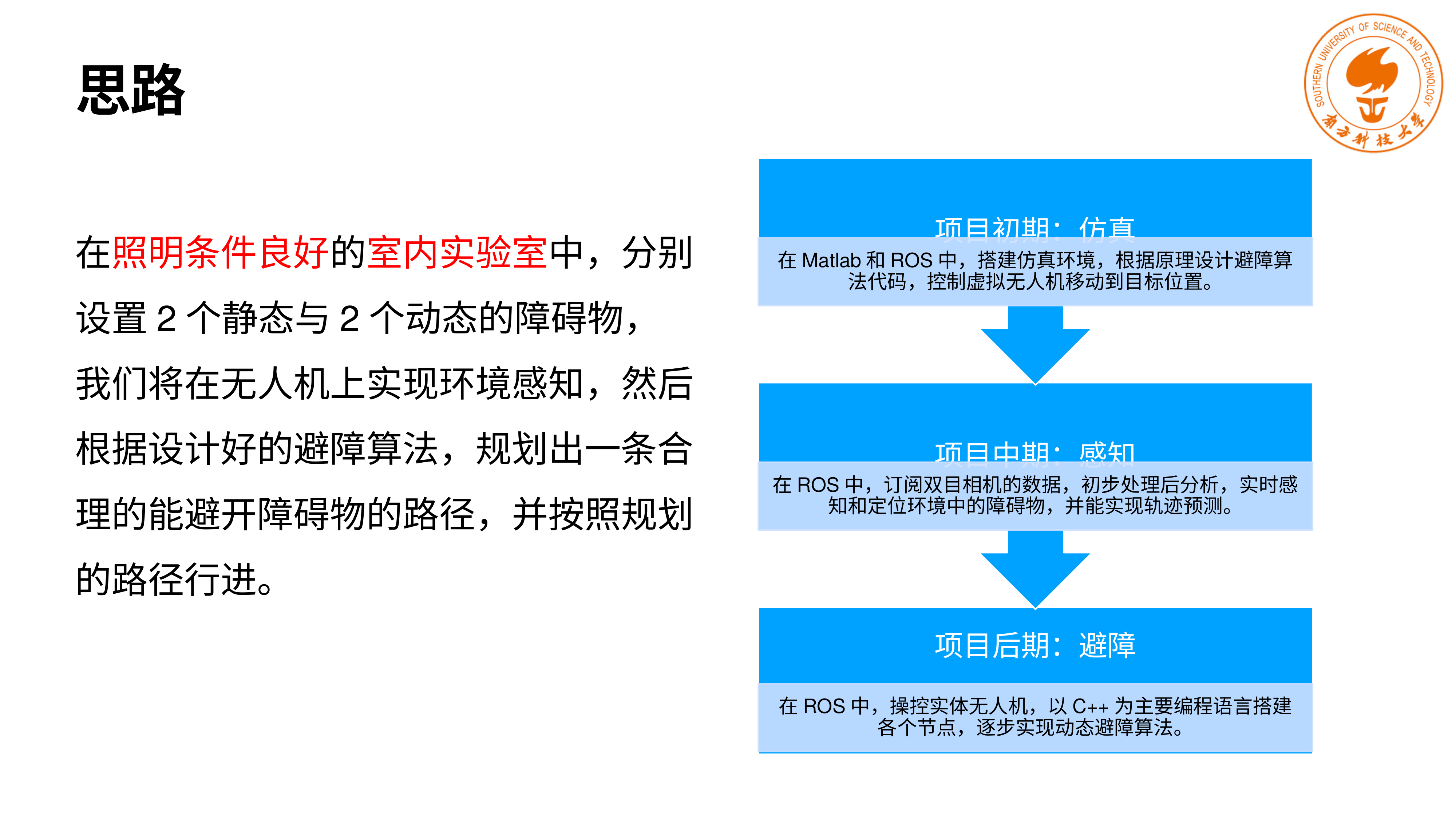

# 思路
项目后期：避障
在ROS中，操控实体无人机，以C++为主要编程语言搭建各个节点，逐步实现动态避障算法。
项目中期：感知
在ROS中，订阅双目相机的数据，初步处理后分析，实时感知和定位环境中的障碍物，并能实现轨迹预测。
项目初期：仿真
在Matlab和ROS中，搭建仿真环境，根据原理设计避障算法代码，控制虚拟无人机移动到目标位置。
在照明条件良好的室内实验室中，分别设置2个静态与2个动态的障碍物，我们将在无人机上实现环境感知，然后根据设计好的避障算法，规划出一条合理的能避开障碍物的路径，并按照规划的路径行进。